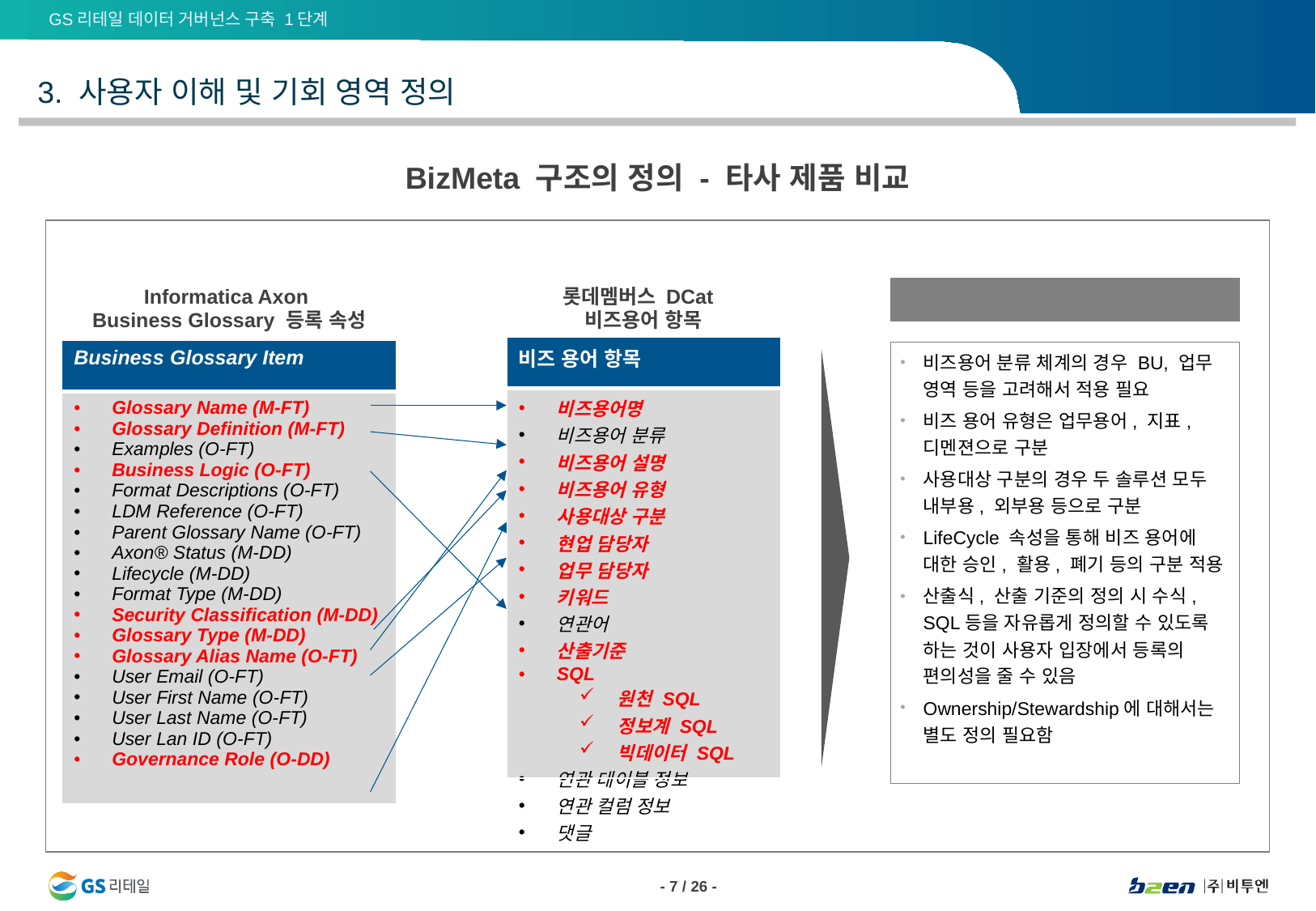

3. 사용자 이해 및 기회 영역 정의
BizMeta 구조의 정의 - 타사 제품 비교

시사점 및 기회 요인
Informatica Axon
Business Glossary 등록 속성
롯데멤버스 DCat
 비즈용어 항목
| 비즈 용어 항목 |
| --- |
| 비즈용어명 비즈용어 분류 비즈용어 설명 비즈용어 유형 사용대상 구분 현업 담당자 업무 담당자 키워드 연관어 산출기준 SQL 원천 SQL 정보계 SQL 빅데이터 SQL 연관 테이블 정보 연관 컬럼 정보 댓글 |
| Business Glossary Item |
| --- |
| Glossary Name (M-FT) Glossary Definition (M-FT) Examples (O-FT) Business Logic (O-FT) Format Descriptions (O-FT) LDM Reference (O-FT) Parent Glossary Name (O-FT) Axon® Status (M-DD) Lifecycle (M-DD) Format Type (M-DD) Security Classification (M-DD) Glossary Type (M-DD) Glossary Alias Name (O-FT) User Email (O-FT) User First Name (O-FT) User Last Name (O-FT) User Lan ID (O-FT) Governance Role (O-DD) |
비즈용어 분류 체계의 경우 BU, 업무 영역 등을 고려해서 적용 필요
비즈 용어 유형은 업무용어, 지표, 디멘젼으로 구분
사용대상 구분의 경우 두 솔루션 모두 내부용, 외부용 등으로 구분
LifeCycle 속성을 통해 비즈 용어에 대한 승인, 활용, 폐기 등의 구분 적용
산출식, 산출 기준의 정의 시 수식, SQL등을 자유롭게 정의할 수 있도록 하는 것이 사용자 입장에서 등록의 편의성을 줄 수 있음
Ownership/Stewardship에 대해서는 별도 정의 필요함